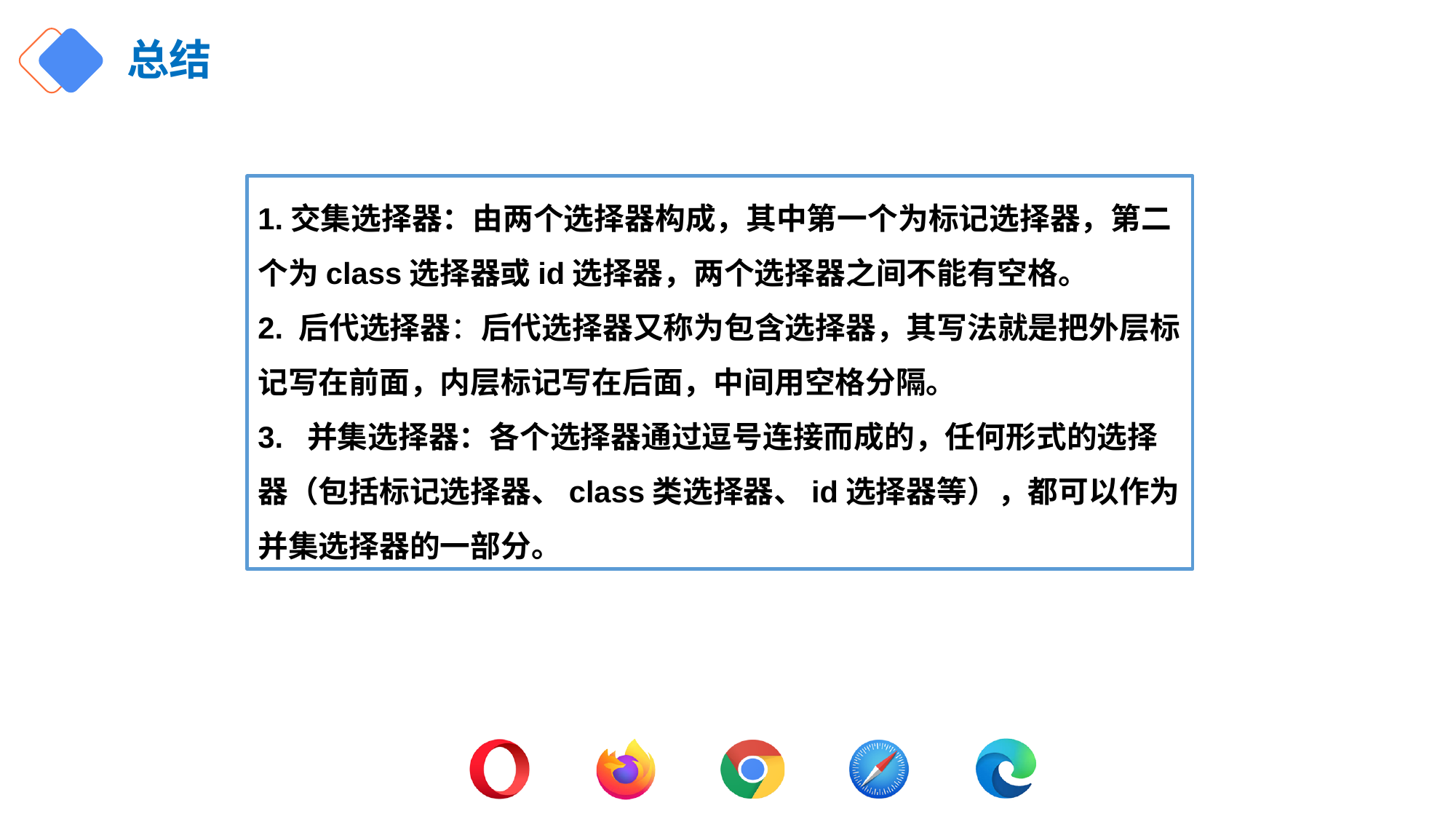

# 总结
1.交集选择器：由两个选择器构成，其中第一个为标记选择器，第二个为class选择器或id选择器，两个选择器之间不能有空格。
2. 后代选择器：后代选择器又称为包含选择器，其写法就是把外层标记写在前面，内层标记写在后面，中间用空格分隔。
3.  并集选择器：各个选择器通过逗号连接而成的，任何形式的选择器（包括标记选择器、class类选择器、id选择器等），都可以作为并集选择器的一部分。